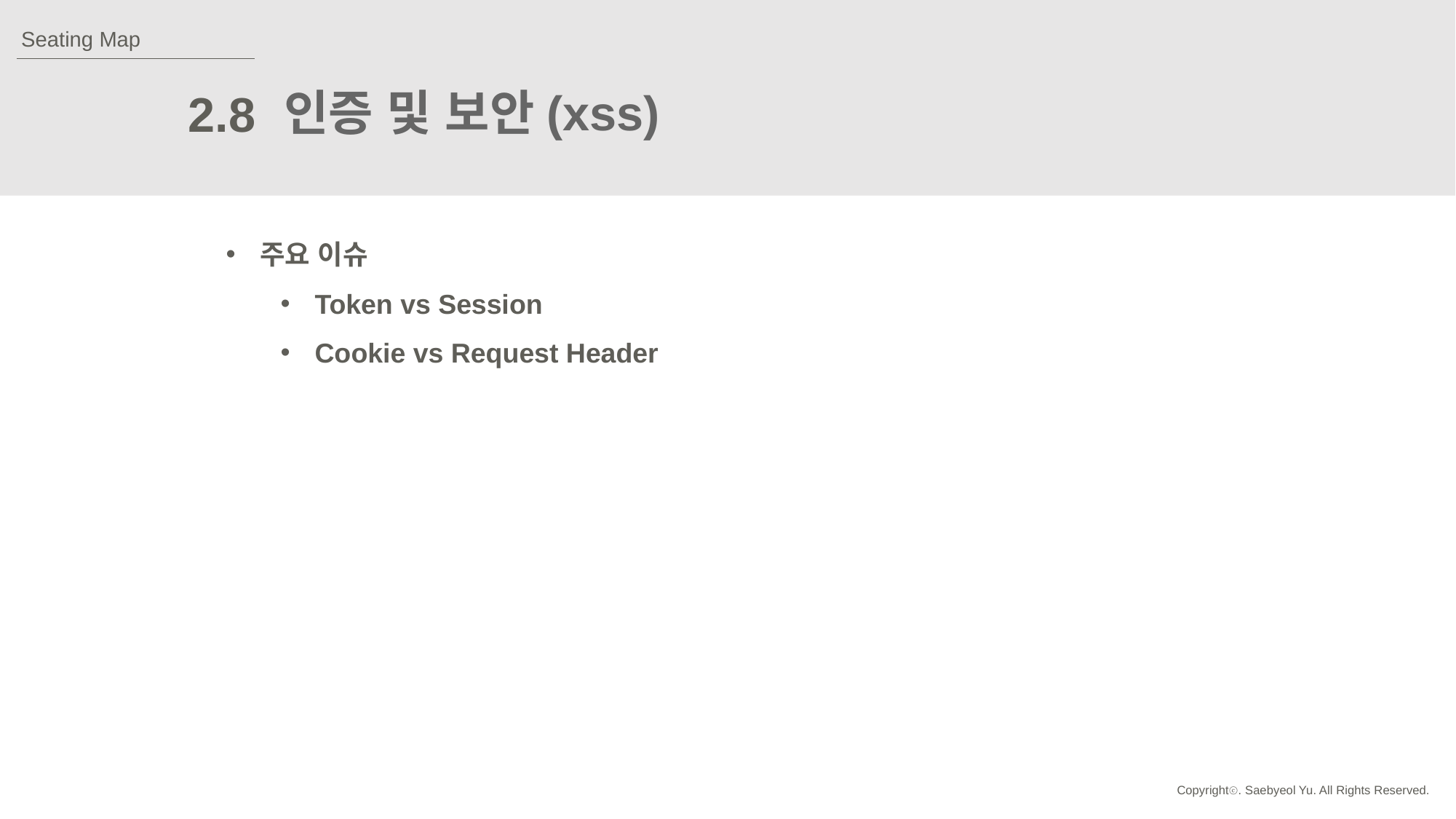

Seating Map
인증 및 보안(xss)
2.8
주요 이슈
Token vs Session
Cookie vs Request Header